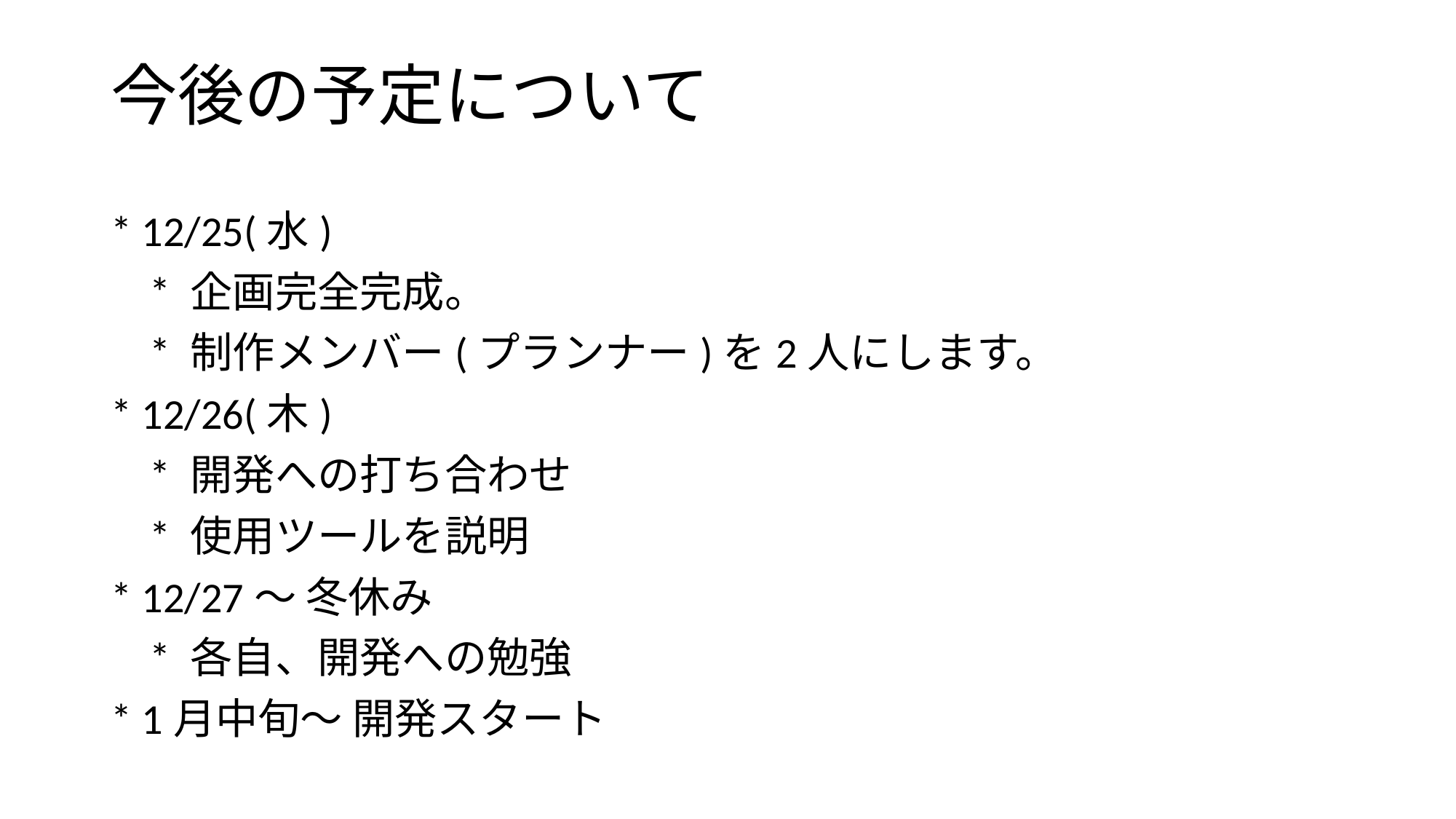

# 今後の予定について
* 12/25(水)
    * 企画完全完成。
    * 制作メンバー(プランナー)を2人にします。
* 12/26(木)
    * 開発への打ち合わせ
    * 使用ツールを説明
* 12/27～ 冬休み
    * 各自、開発への勉強
* 1月中旬～ 開発スタート